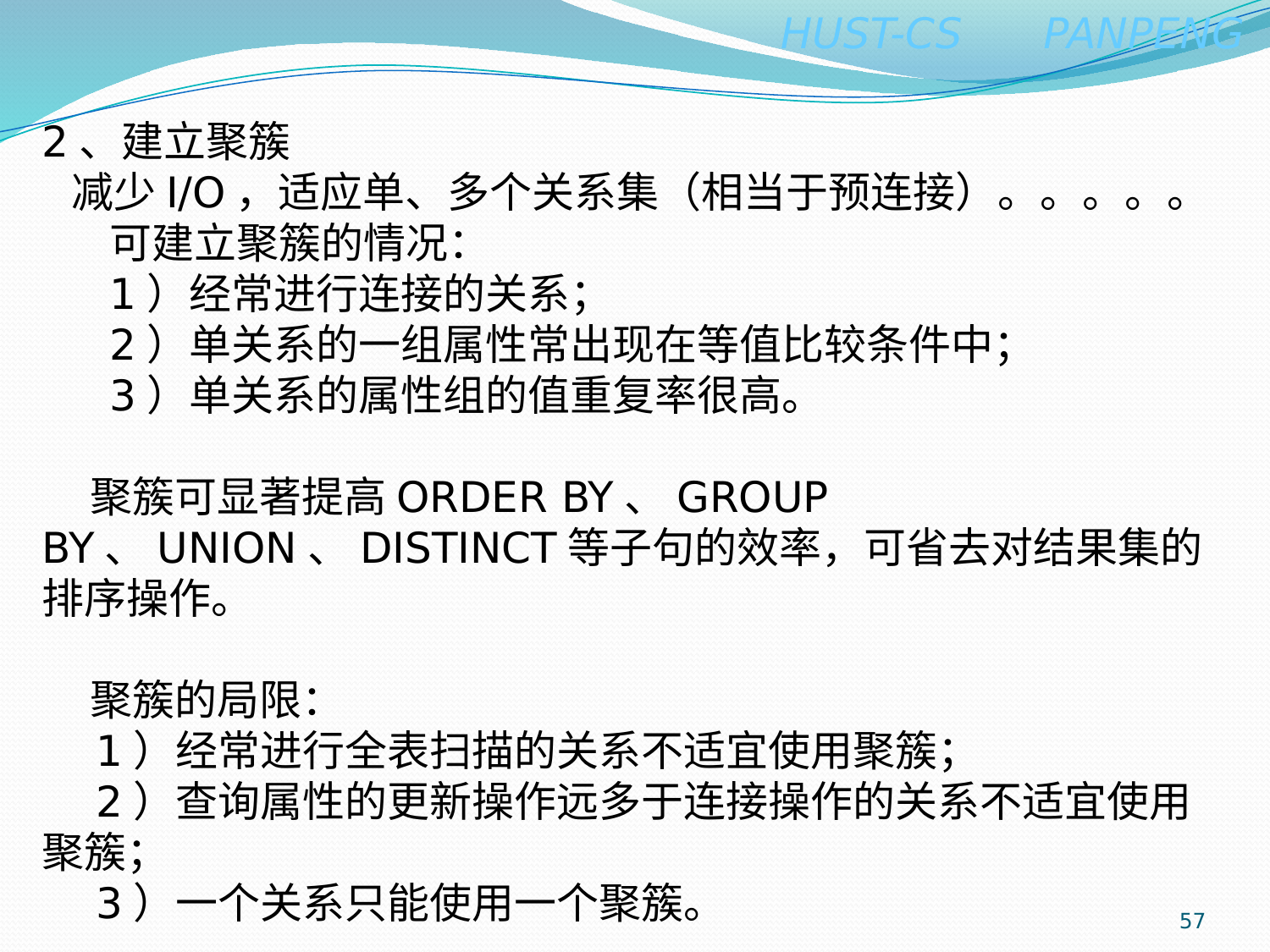

2、建立聚簇
  减少I/O，适应单、多个关系集（相当于预连接）。。。。。
      可建立聚簇的情况：
     1）经常进行连接的关系；
     2）单关系的一组属性常出现在等值比较条件中；
     3）单关系的属性组的值重复率很高。

    聚簇可显著提高ORDER BY、GROUP BY、UNION、DISTINCT等子句的效率，可省去对结果集的排序操作。

    聚簇的局限：
    1）经常进行全表扫描的关系不适宜使用聚簇；
    2）查询属性的更新操作远多于连接操作的关系不适宜使用聚簇；
    3）一个关系只能使用一个聚簇。

57